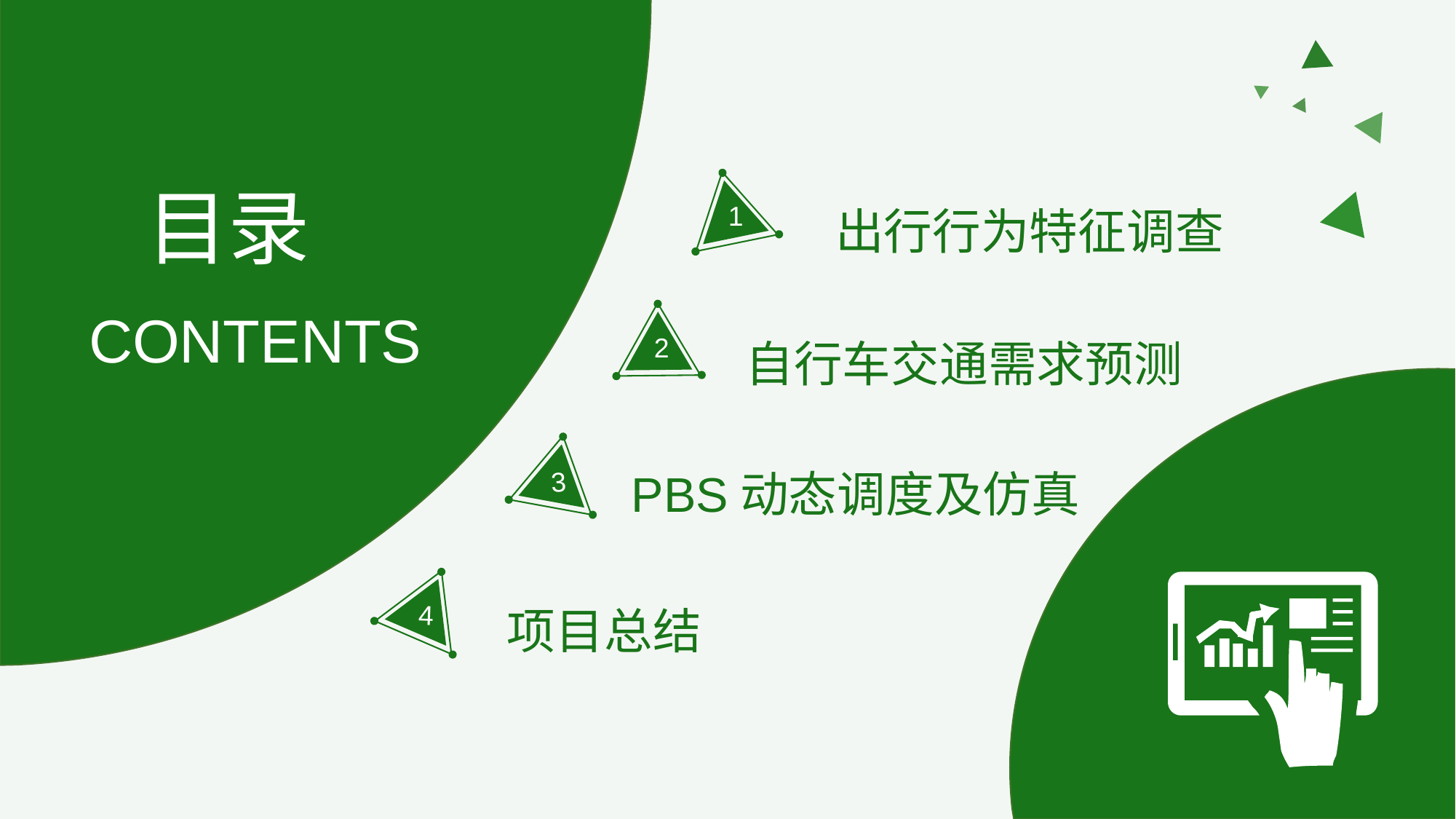

目录
CONTENTS

1
出行行为特征调查

2
自行车交通需求预测

3
PBS动态调度及仿真

4
项目总结